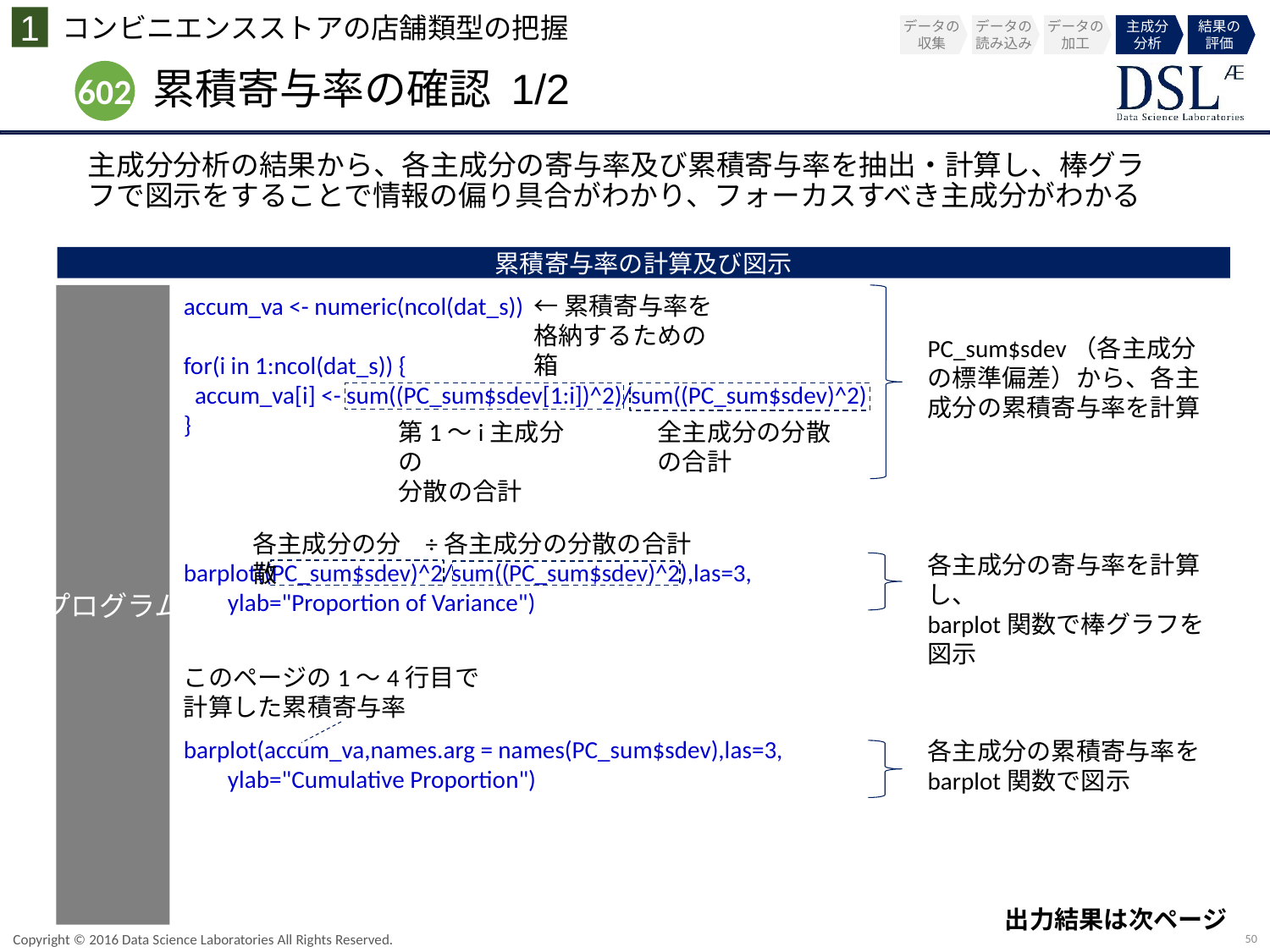

1
コンビニエンスストアの店舗類型の把握
データの
収集
データの
読み込み
データの
加工
主成分
分析
結果の
評価
# 累積寄与率の確認 1/2
602
主成分分析の結果から、各主成分の寄与率及び累積寄与率を抽出・計算し、棒グラフで図示をすることで情報の偏り具合がわかり、フォーカスすべき主成分がわかる
累積寄与率の計算及び図示
←累積寄与率を格納するための箱
accum_va <- numeric(ncol(dat_s))

for(i in 1:ncol(dat_s)) {
  accum_va[i] <- sum((PC_sum$sdev[1:i])^2)/sum((PC_sum$sdev)^2)
}

barplot((PC_sum$sdev)^2/sum((PC_sum$sdev)^2),las=3,
        ylab="Proportion of Variance")

barplot(accum_va,names.arg = names(PC_sum$sdev),las=3,
        ylab="Cumulative Proportion")
プログラム

PC_sum$sdev（各主成分の標準偏差）から、各主成分の累積寄与率を計算

第1～i主成分の
分散の合計
全主成分の分散の合計
各主成分の分散
÷各主成分の分散の合計
各主成分の寄与率を計算し、
barplot関数で棒グラフを図示

このページの1～4行目で計算した累積寄与率
各主成分の累積寄与率を
barplot関数で図示

出力結果は次ページ
50
Copyright © 2016 Data Science Laboratories All Rights Reserved.